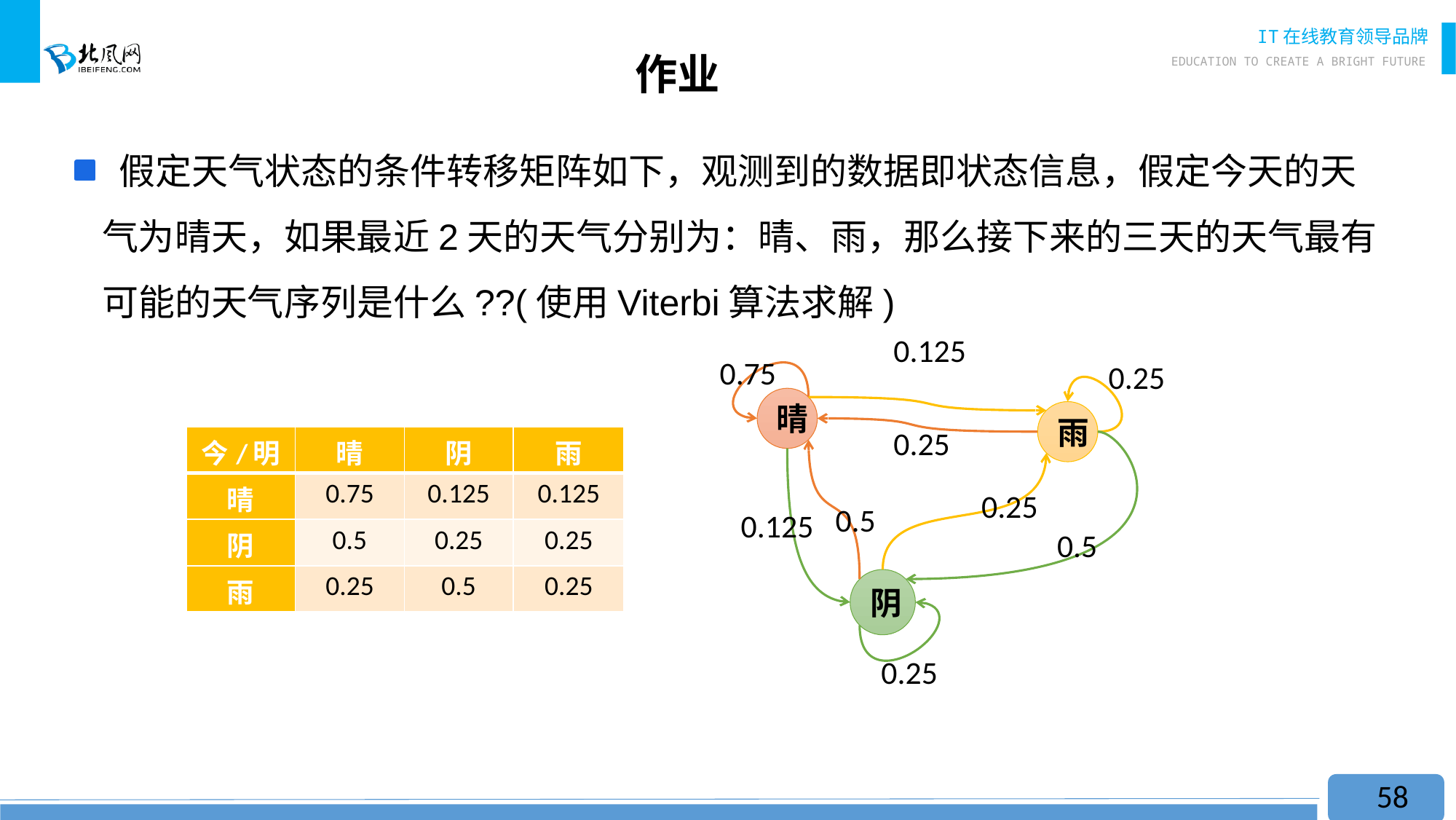

# 作业
 假定天气状态的条件转移矩阵如下，观测到的数据即状态信息，假定今天的天气为晴天，如果最近2天的天气分别为：晴、雨，那么接下来的三天的天气最有可能的天气序列是什么??(使用Viterbi算法求解)

0.125
0.75
0.25
晴
雨
0.25
0.25
0.5
0.125
0.5
阴
0.25
| 今/明 | 晴 | 阴 | 雨 |
| --- | --- | --- | --- |
| 晴 | 0.75 | 0.125 | 0.125 |
| 阴 | 0.5 | 0.25 | 0.25 |
| 雨 | 0.25 | 0.5 | 0.25 |